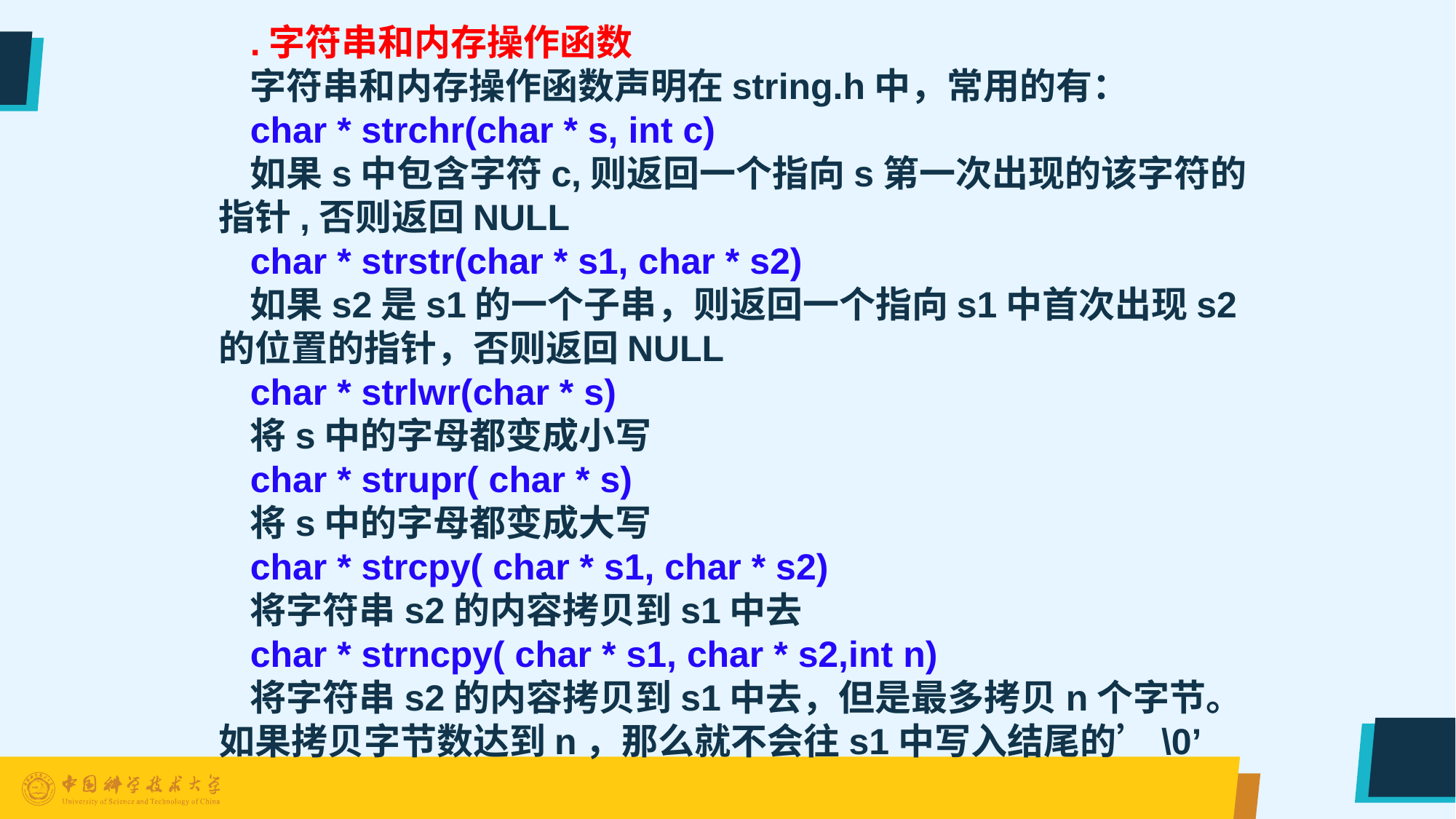

.字符串和内存操作函数
字符串和内存操作函数声明在string.h中，常用的有：
char * strchr(char * s, int c)
如果s中包含字符c,则返回一个指向s第一次出现的该字符的指针,否则返回NULL
char * strstr(char * s1, char * s2)
如果s2是s1的一个子串，则返回一个指向s1中首次出现s2的位置的指针，否则返回NULL
char * strlwr(char * s)
将s中的字母都变成小写
char * strupr( char * s)
将s中的字母都变成大写
char * strcpy( char * s1, char * s2)
将字符串s2的内容拷贝到s1中去
char * strncpy( char * s1, char * s2,int n)
将字符串s2的内容拷贝到s1中去，但是最多拷贝n个字节。如果拷贝字节数达到n，那么就不会往s1中写入结尾的’\0’